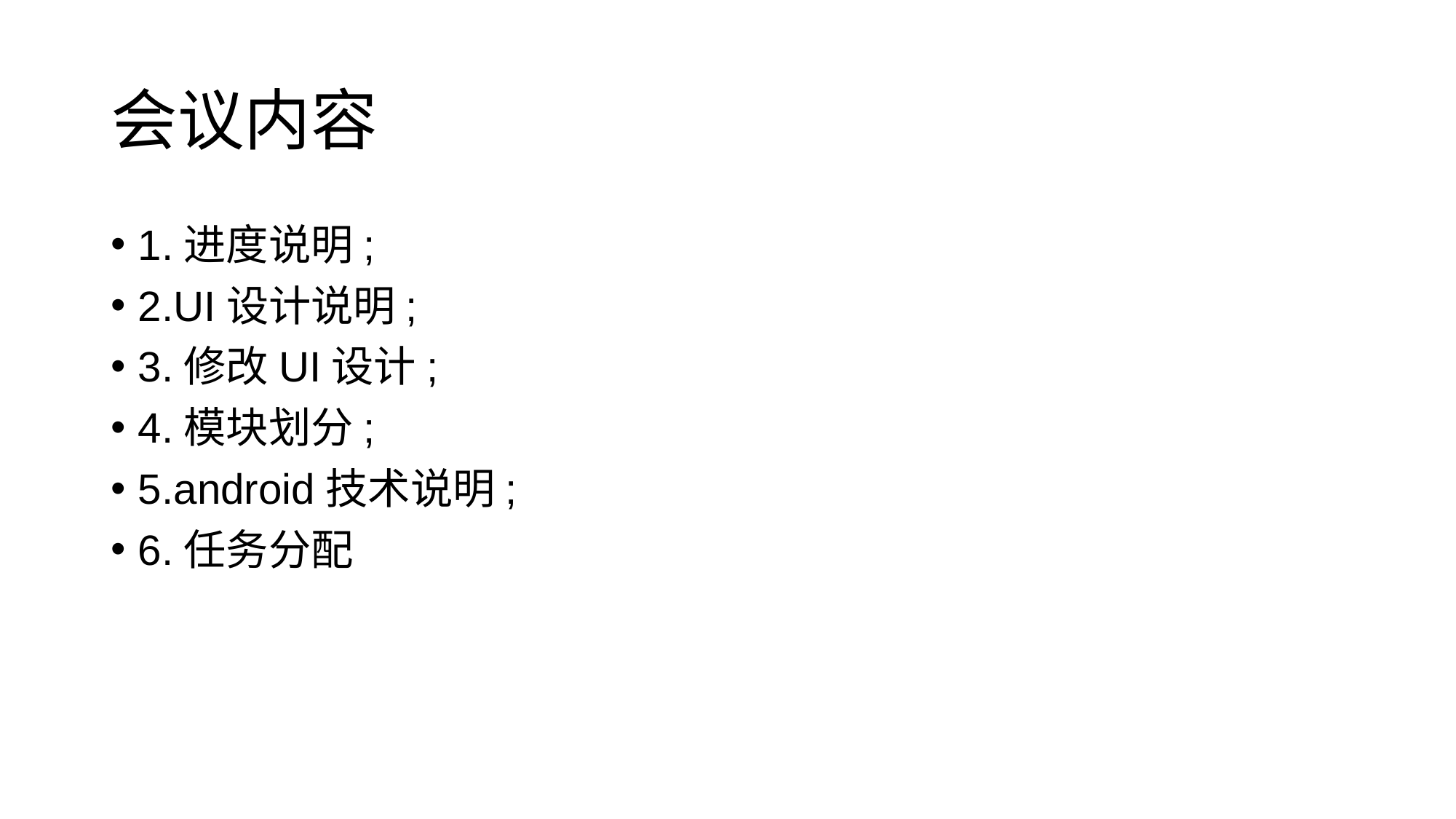

# 会议内容
1.进度说明;
2.UI设计说明;
3.修改UI设计;
4.模块划分;
5.android技术说明;
6.任务分配